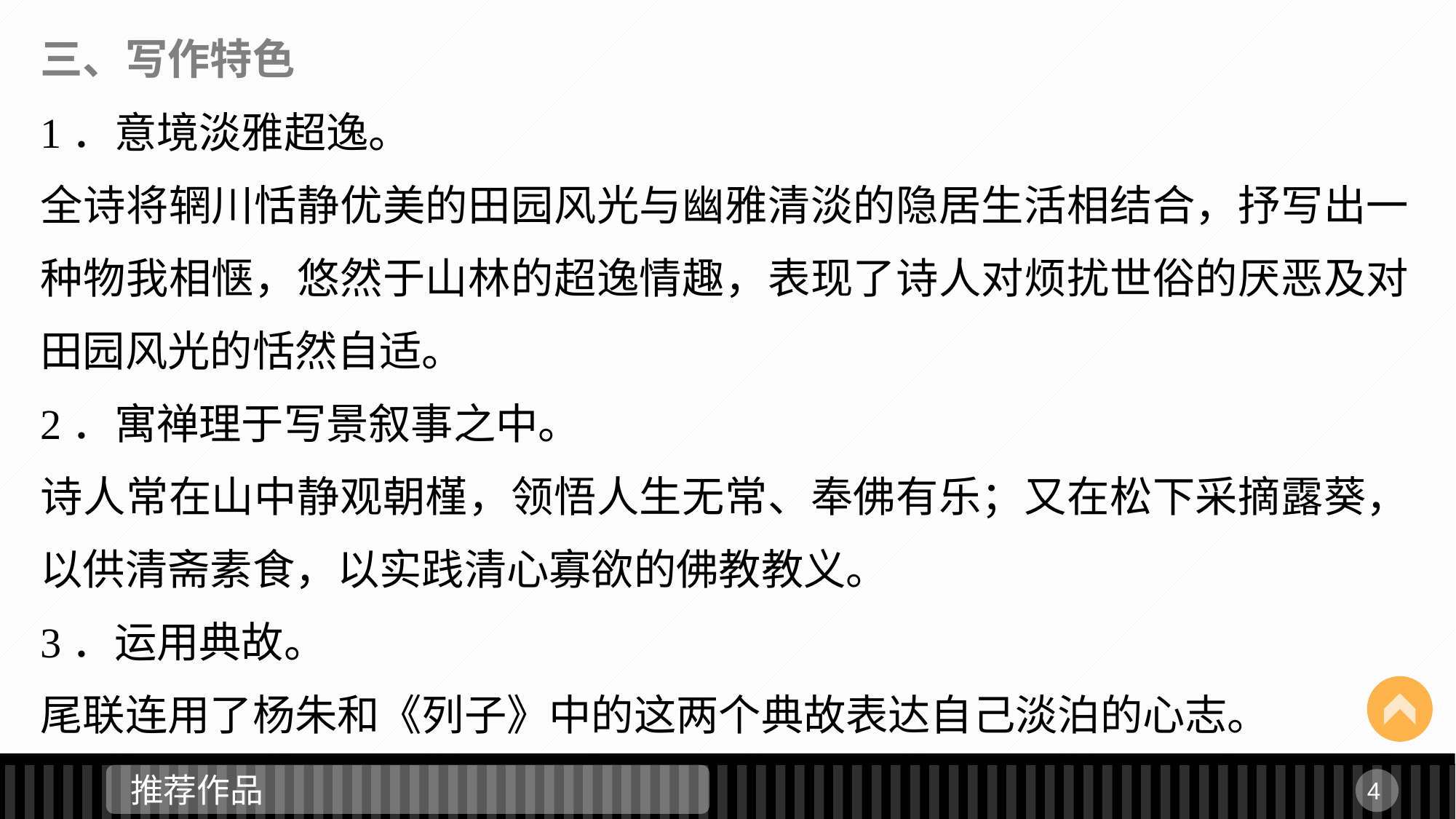

三、写作特色
1．意境淡雅超逸。
全诗将辋川恬静优美的田园风光与幽雅清淡的隐居生活相结合，抒写出一种物我相惬，悠然于山林的超逸情趣，表现了诗人对烦扰世俗的厌恶及对田园风光的恬然自适。
2．寓禅理于写景叙事之中。
诗人常在山中静观朝槿，领悟人生无常、奉佛有乐；又在松下采摘露葵，以供清斋素食，以实践清心寡欲的佛教教义。
3．运用典故。
尾联连用了杨朱和《列子》中的这两个典故表达自己淡泊的心志。